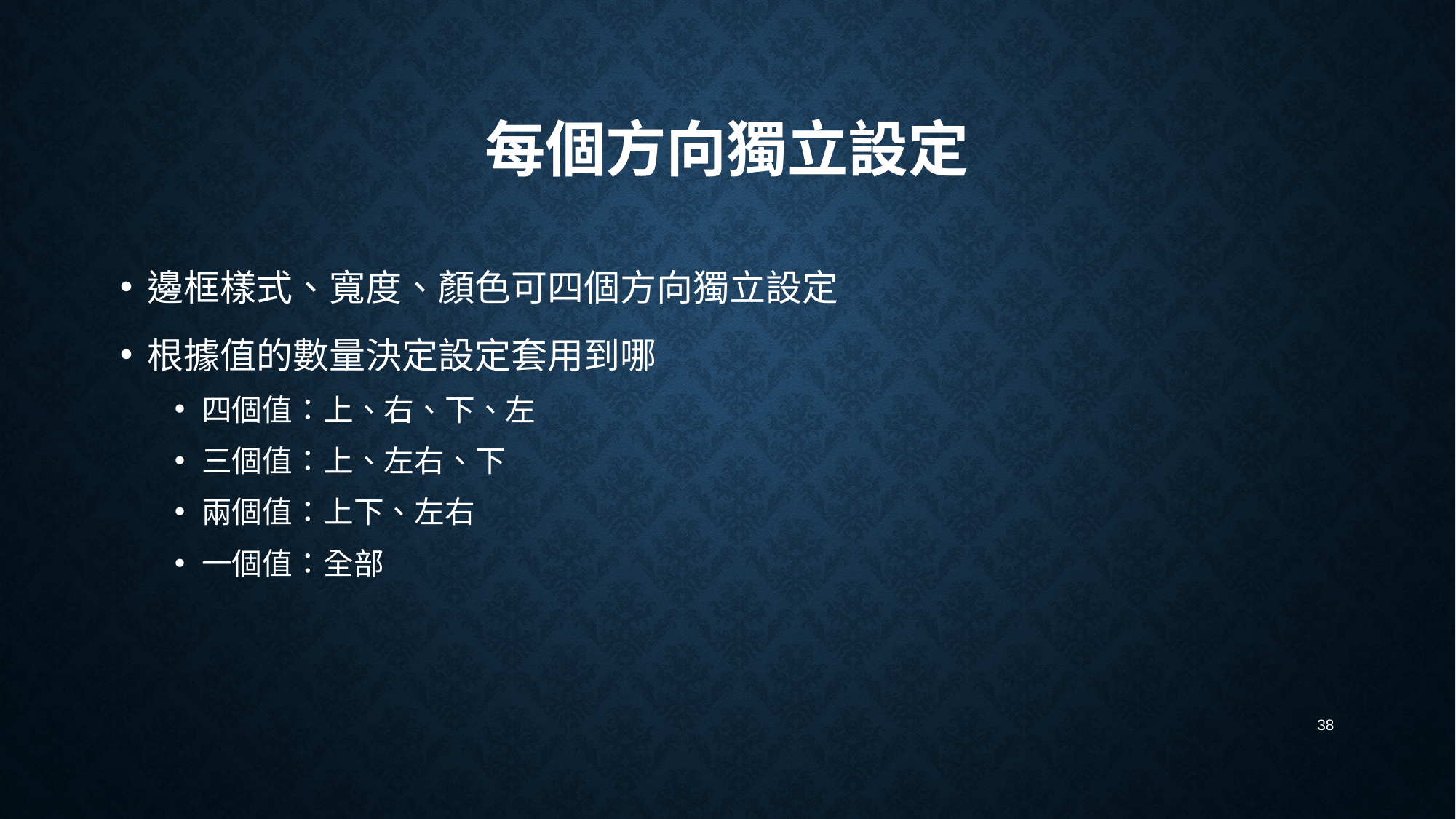

# 每個方向獨立設定
邊框樣式、寬度、顏色可四個方向獨立設定
根據值的數量決定設定套用到哪
四個值：上、右、下、左
三個值：上、左右、下
兩個值：上下、左右
一個值：全部
38